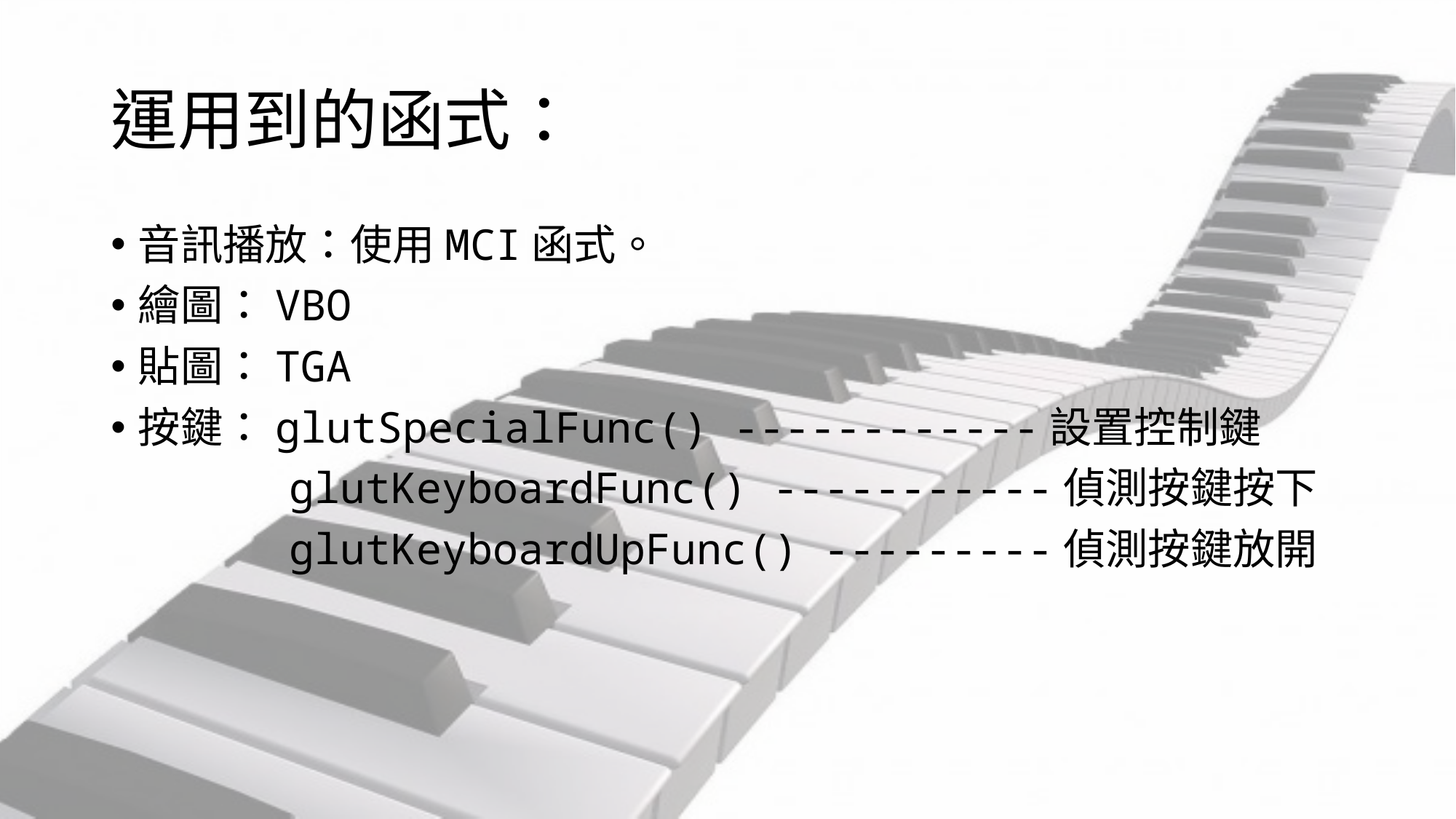

# 運用到的函式：
音訊播放：使用MCI函式。
繪圖：VBO
貼圖：TGA
按鍵：glutSpecialFunc() ------------設置控制鍵
       glutKeyboardFunc() -----------偵測按鍵按下
       glutKeyboardUpFunc() ---------偵測按鍵放開